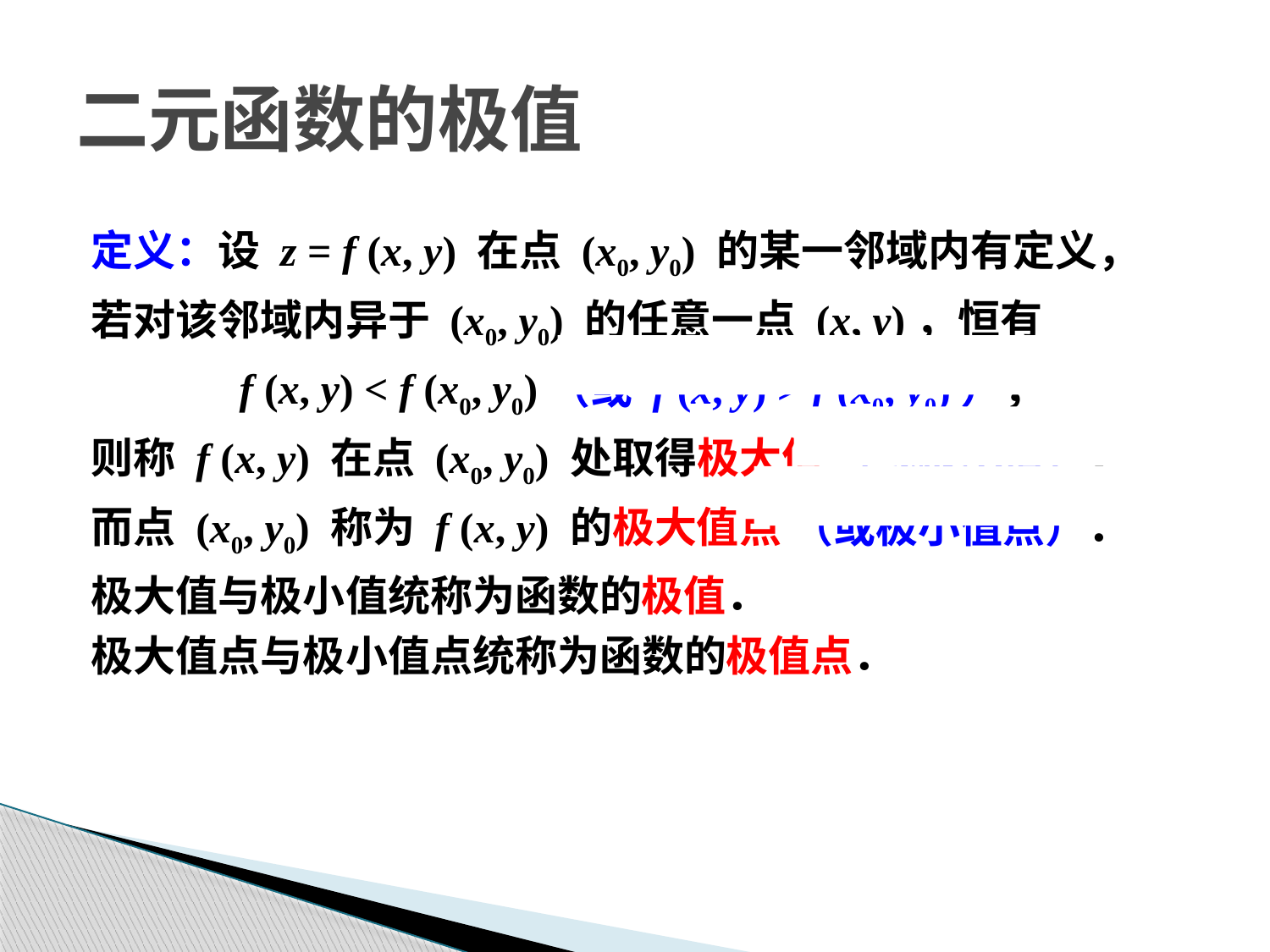

# 二元函数的极值
定义：设 z = f (x, y) 在点 (x0, y0) 的某一邻域内有定义，
若对该邻域内异于 (x0, y0) 的任意一点 (x, y)，恒有
f (x, y) < f (x0, y0)（或 f (x, y) > f (x0, y0)），
则称 f (x, y) 在点 (x0, y0) 处取得极大值 （或极小值），
而点 (x0, y0) 称为 f (x, y) 的极大值点 （或极小值点）．
极大值与极小值统称为函数的极值．
极大值点与极小值点统称为函数的极值点．